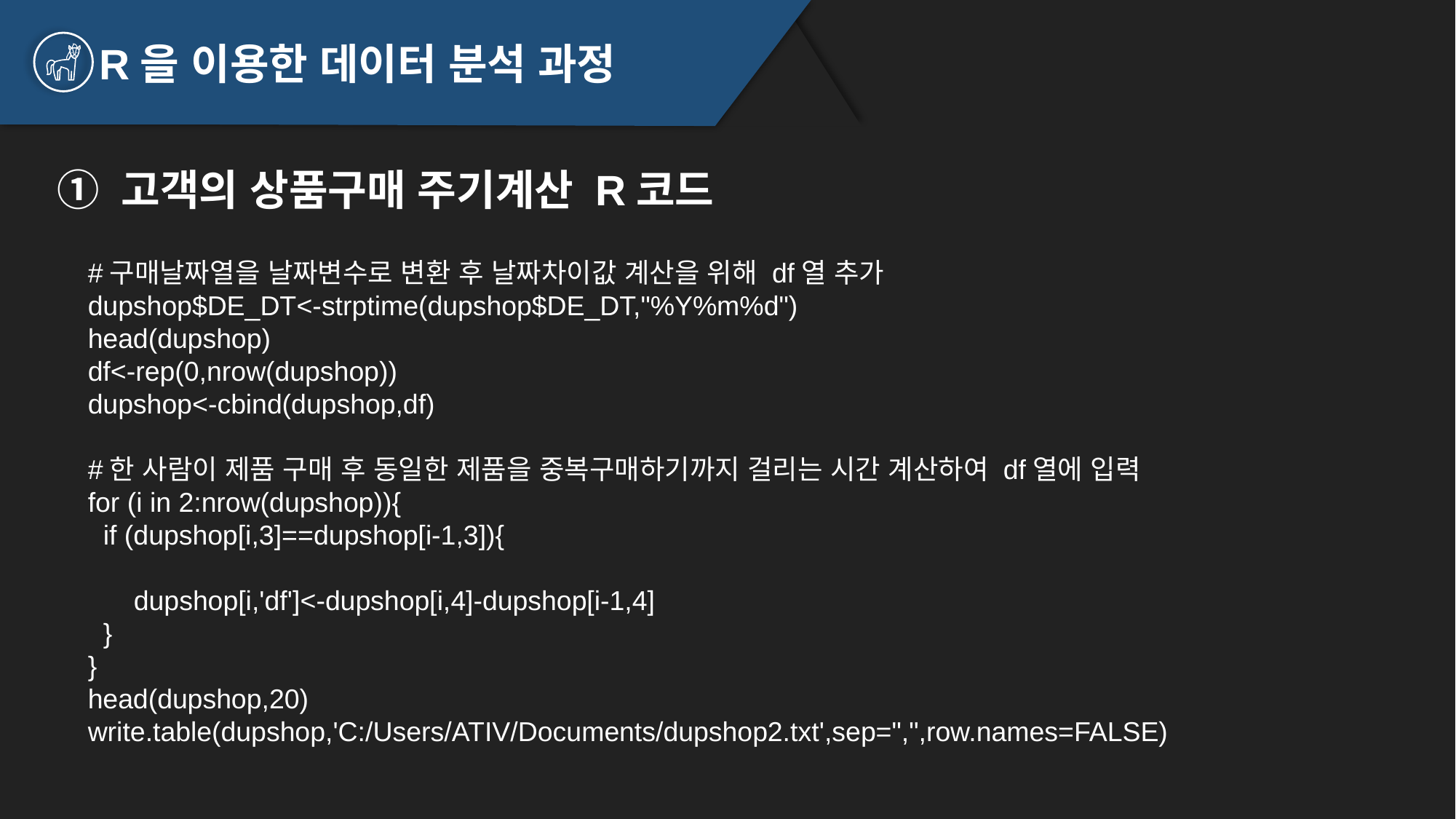

R을 이용한 데이터 분석 과정
① 고객의 상품구매 주기계산 R코드
#구매날짜열을 날짜변수로 변환 후 날짜차이값 계산을 위해 df열 추가
dupshop$DE_DT<-strptime(dupshop$DE_DT,"%Y%m%d")
head(dupshop)
df<-rep(0,nrow(dupshop))
dupshop<-cbind(dupshop,df)

#한 사람이 제품 구매 후 동일한 제품을 중복구매하기까지 걸리는 시간 계산하여 df열에 입력
for (i in 2:nrow(dupshop)){
  if (dupshop[i,3]==dupshop[i-1,3]){

      dupshop[i,'df']<-dupshop[i,4]-dupshop[i-1,4]
  }
}
head(dupshop,20)
write.table(dupshop,'C:/Users/ATIV/Documents/dupshop2.txt',sep=",",row.names=FALSE)